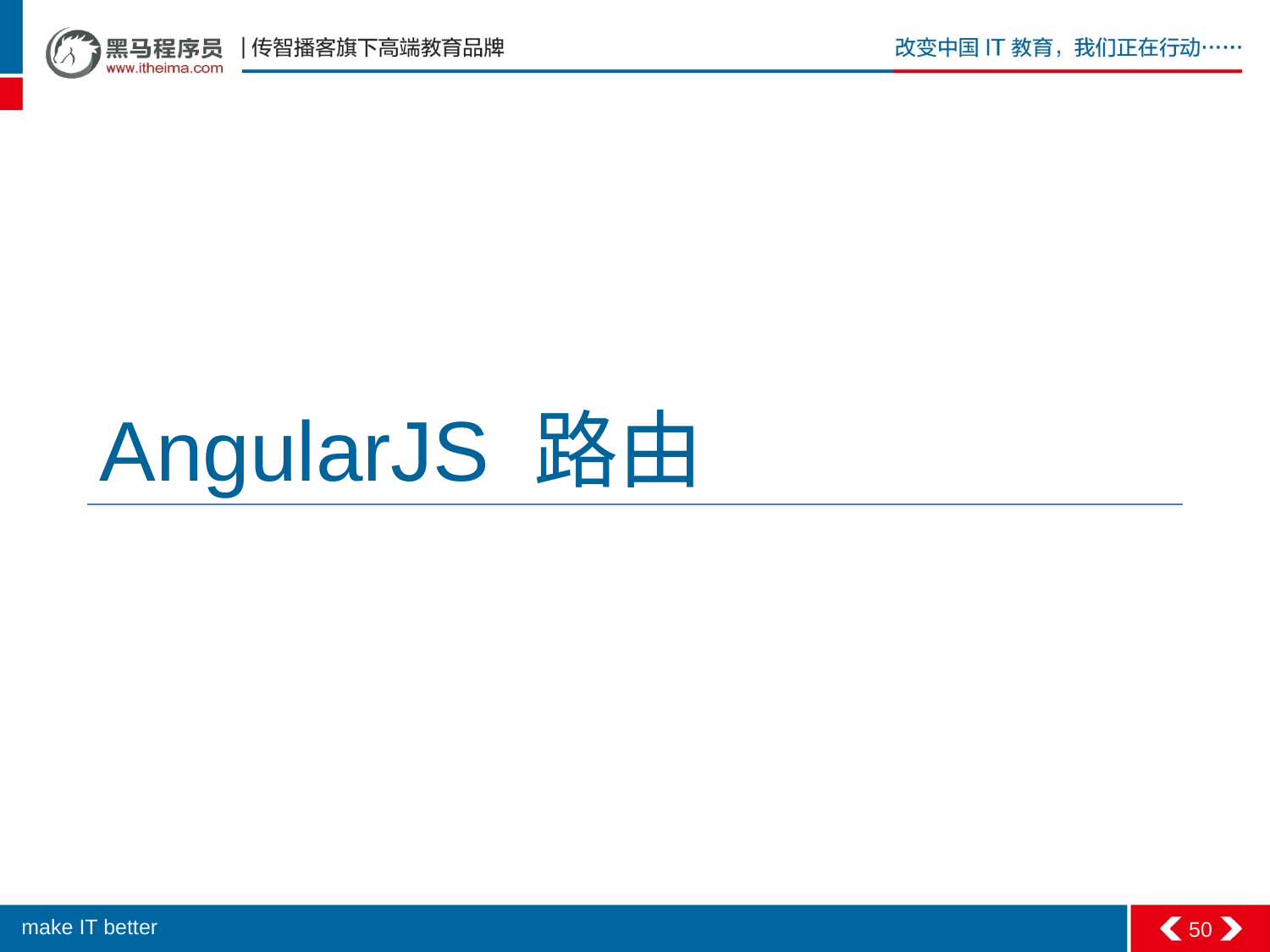

# AngularJS 路由

50

make IT better